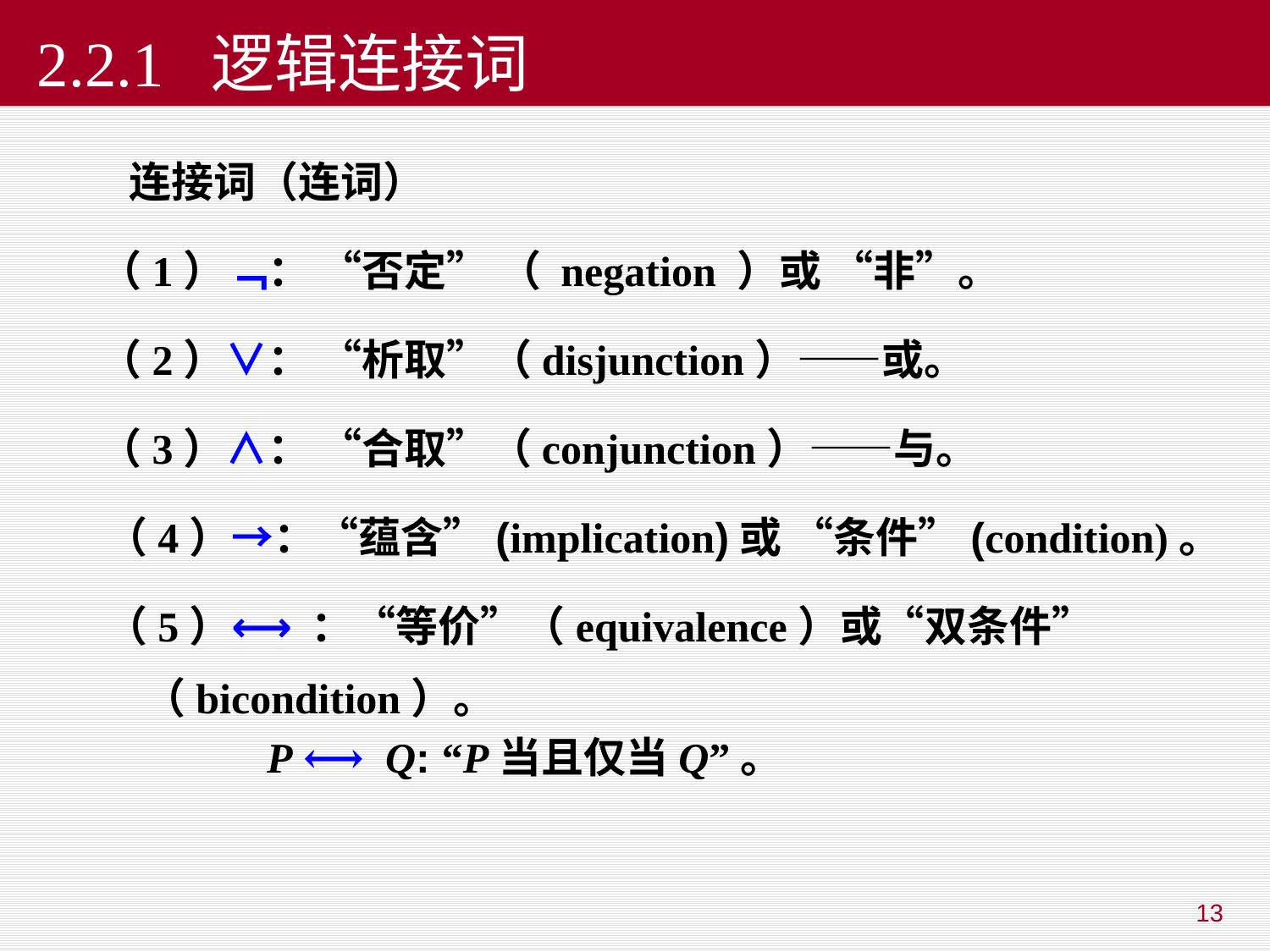

# 2.2.1  逻辑连接词
  连接词（连词）
（1）﹁： “否定” （ negation ）或 “非”。
（2）∨： “析取”（disjunction）——或。
（3）∧： “合取”（conjunction）——与。
     （4）→：“蕴含”(implication)或 “条件”(condition)。
     （5）⟷  ：“等价”（equivalence）或“双条件”
         （bicondition）。
             P ⟷  Q: “P当且仅当Q”。

13